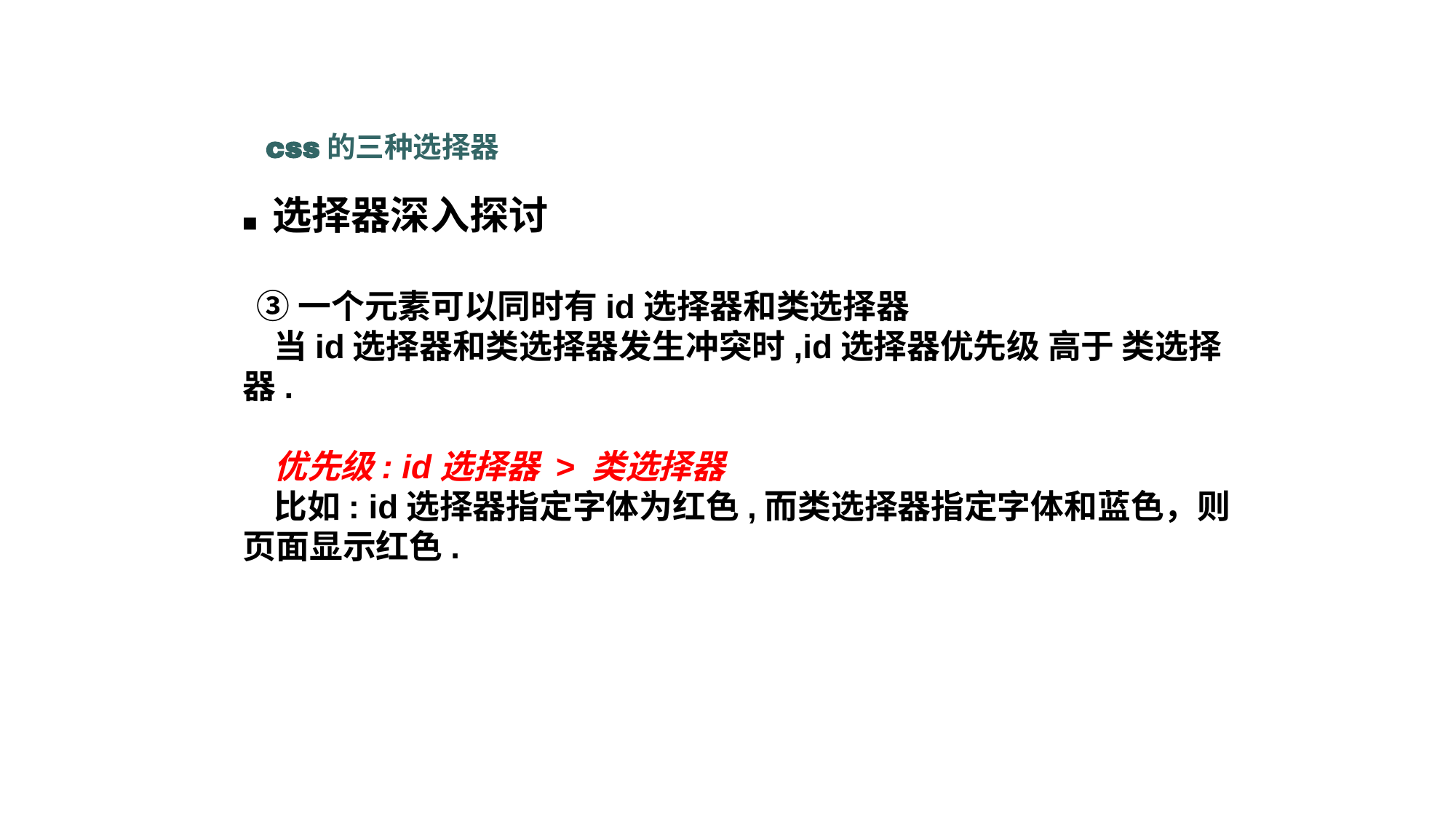

css的三种选择器
■ 选择器深入探讨

  ③一个元素可以同时有id选择器和类选择器
   当id选择器和类选择器发生冲突时,id选择器优先级 高于 类选择
器.

   优先级: id选择器 > 类选择器
   比如: id选择器指定字体为红色,而类选择器指定字体和蓝色，则
页面显示红色.